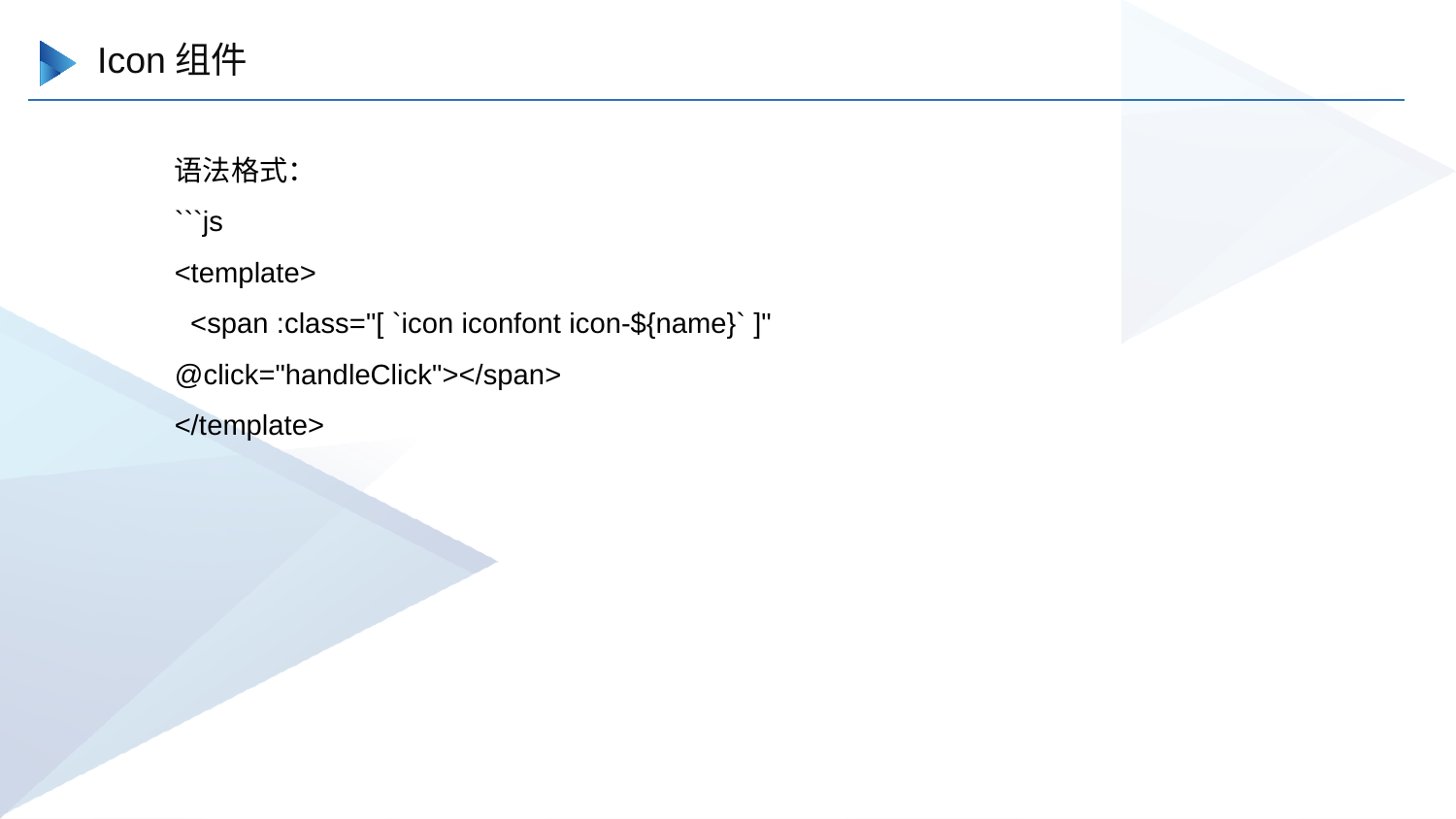

Icon组件
语法格式：
```js
<template>
  <span :class="[ `icon iconfont icon-${name}` ]" @click="handleClick"></span>
</template>